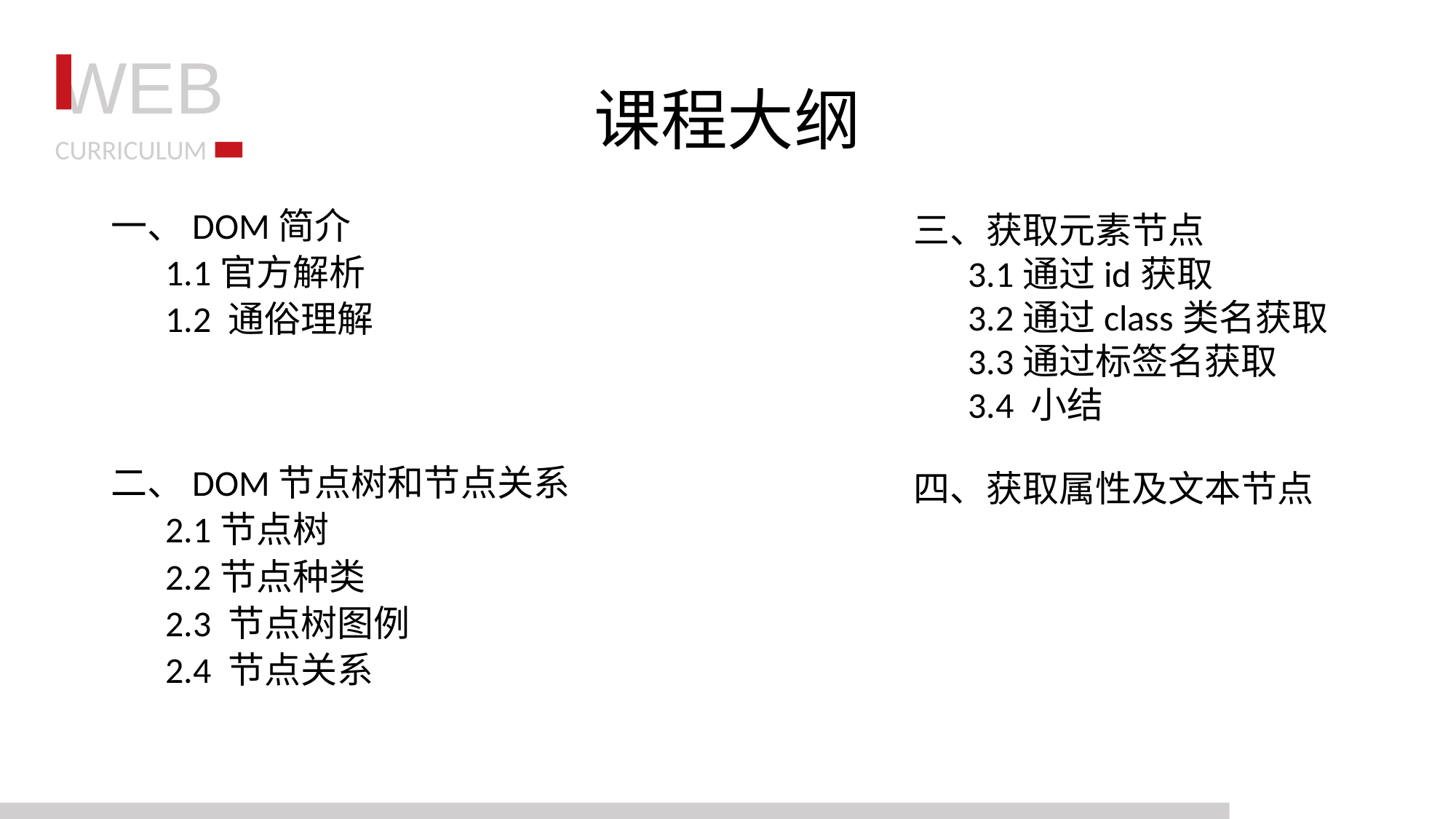

# 课程大纲
一、DOM简介
1.1官方解析
1.2 通俗理解

二、DOM节点树和节点关系
2.1节点树
2.2节点种类
2.3 节点树图例
2.4 节点关系
三、获取元素节点
3.1通过id获取
3.2通过class类名获取
3.3通过标签名获取
3.4 小结
四、获取属性及文本节点